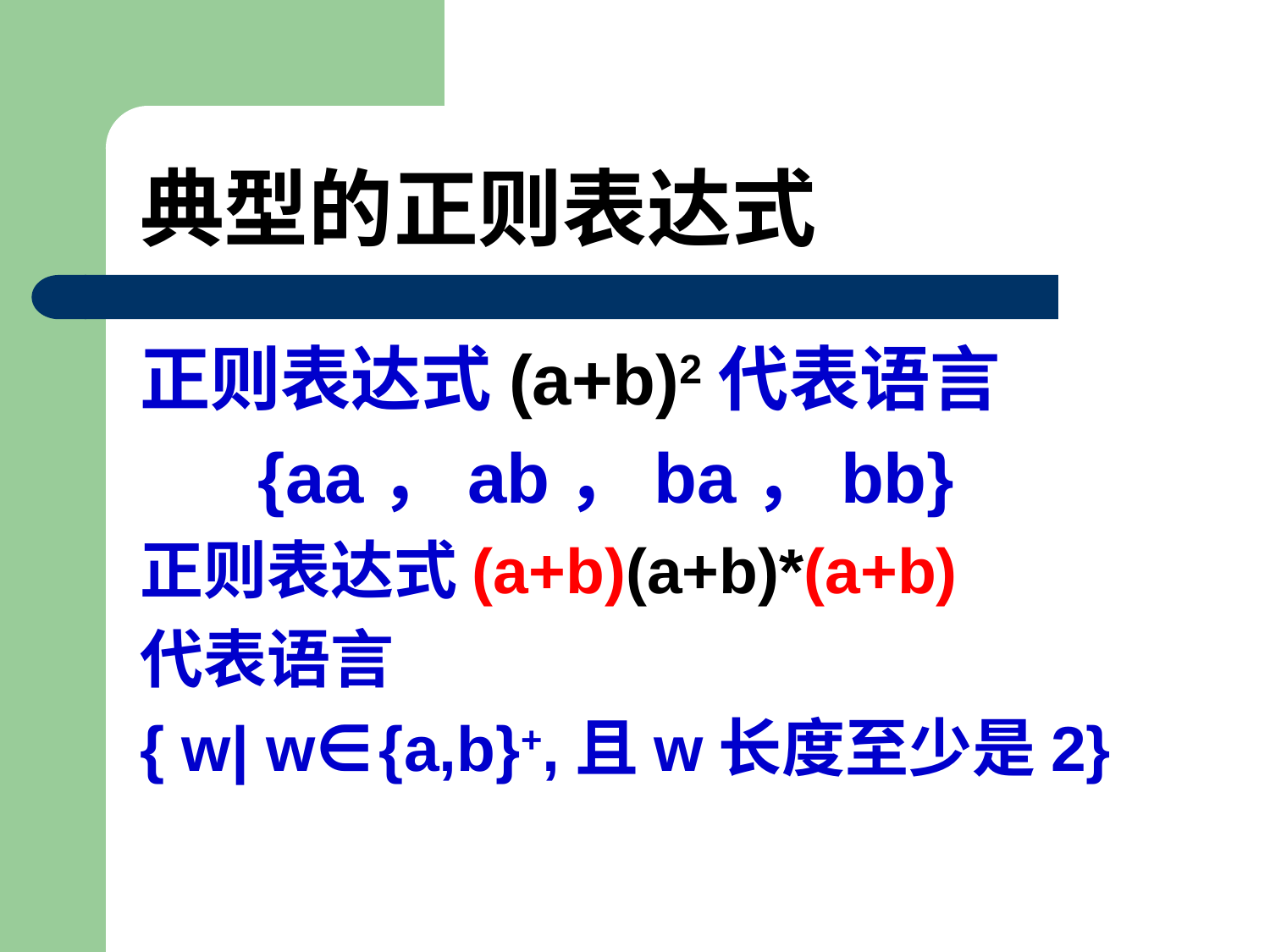

# 典型的正则表达式
正则表达式(a+b)2代表语言
      {aa，ab，ba，bb}
正则表达式(a+b)(a+b)*(a+b)
代表语言
{ w| w∈{a,b}+,且w长度至少是2}